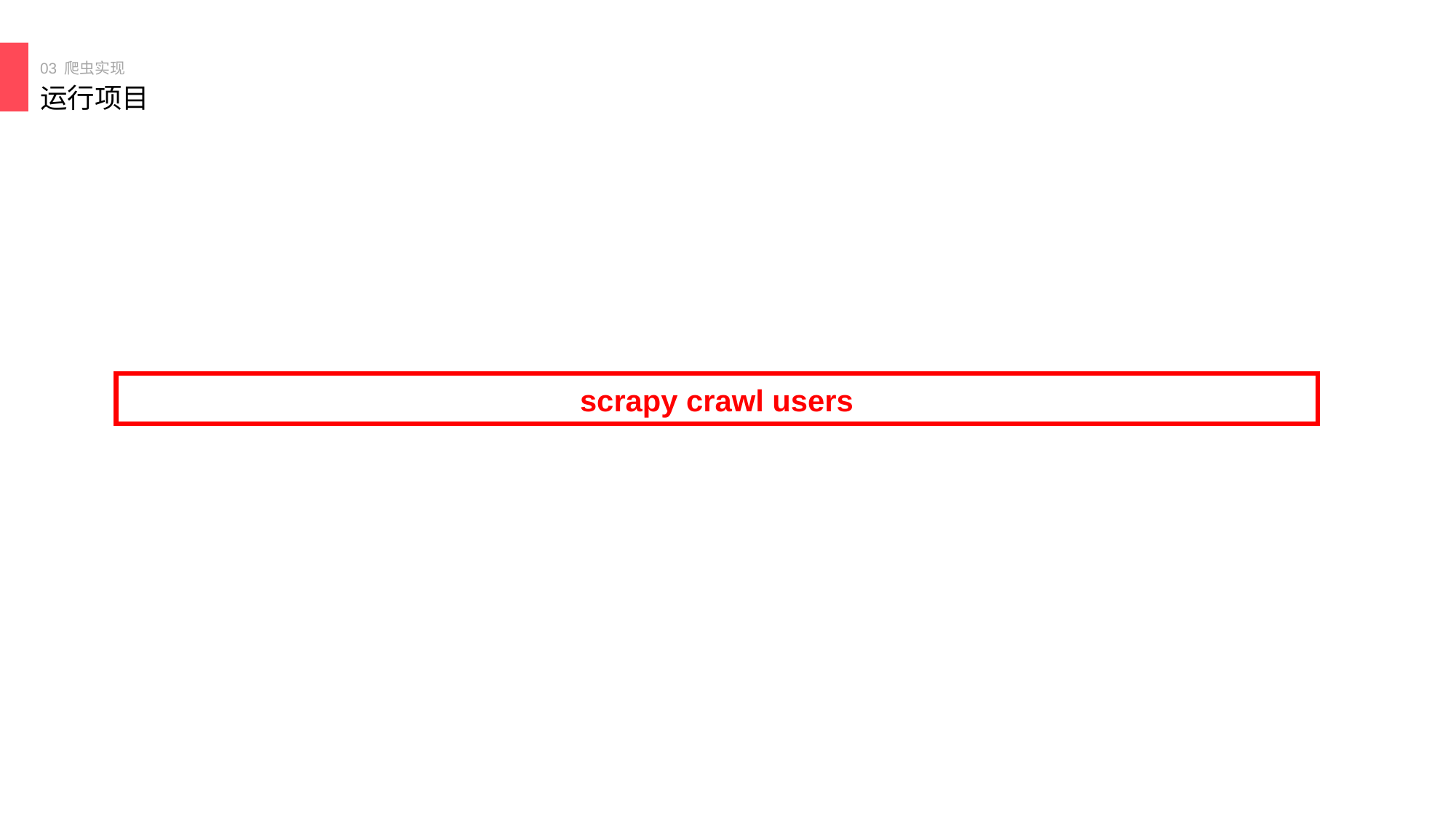

03 爬虫实现
运行项目
cv
scrapy crawl users